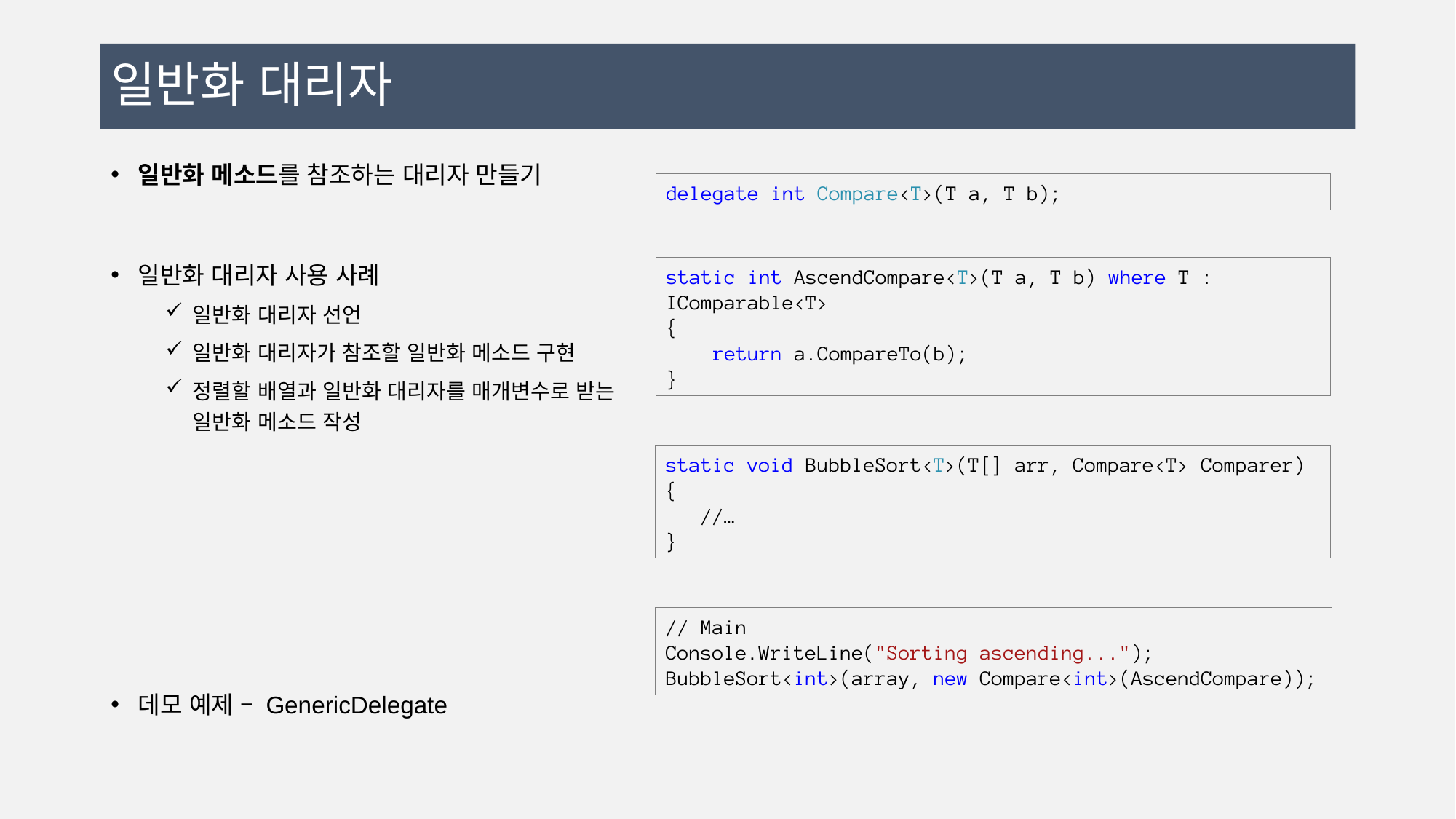

# 일반화 대리자
일반화 메소드를 참조하는 대리자 만들기

일반화 대리자 사용 사례
일반화 대리자 선언
일반화 대리자가 참조할 일반화 메소드 구현
정렬할 배열과 일반화 대리자를 매개변수로 받는 일반화 메소드 작성

데모 예제 – GenericDelegate
delegate int Compare<T>(T a, T b);
static int AscendCompare<T>(T a, T b) where T : IComparable<T>
{
    return a.CompareTo(b);
}
static void BubbleSort<T>(T[] arr, Compare<T> Comparer)
{
   //…
}
// Main
Console.WriteLine("Sorting ascending...");
BubbleSort<int>(array, new Compare<int>(AscendCompare));